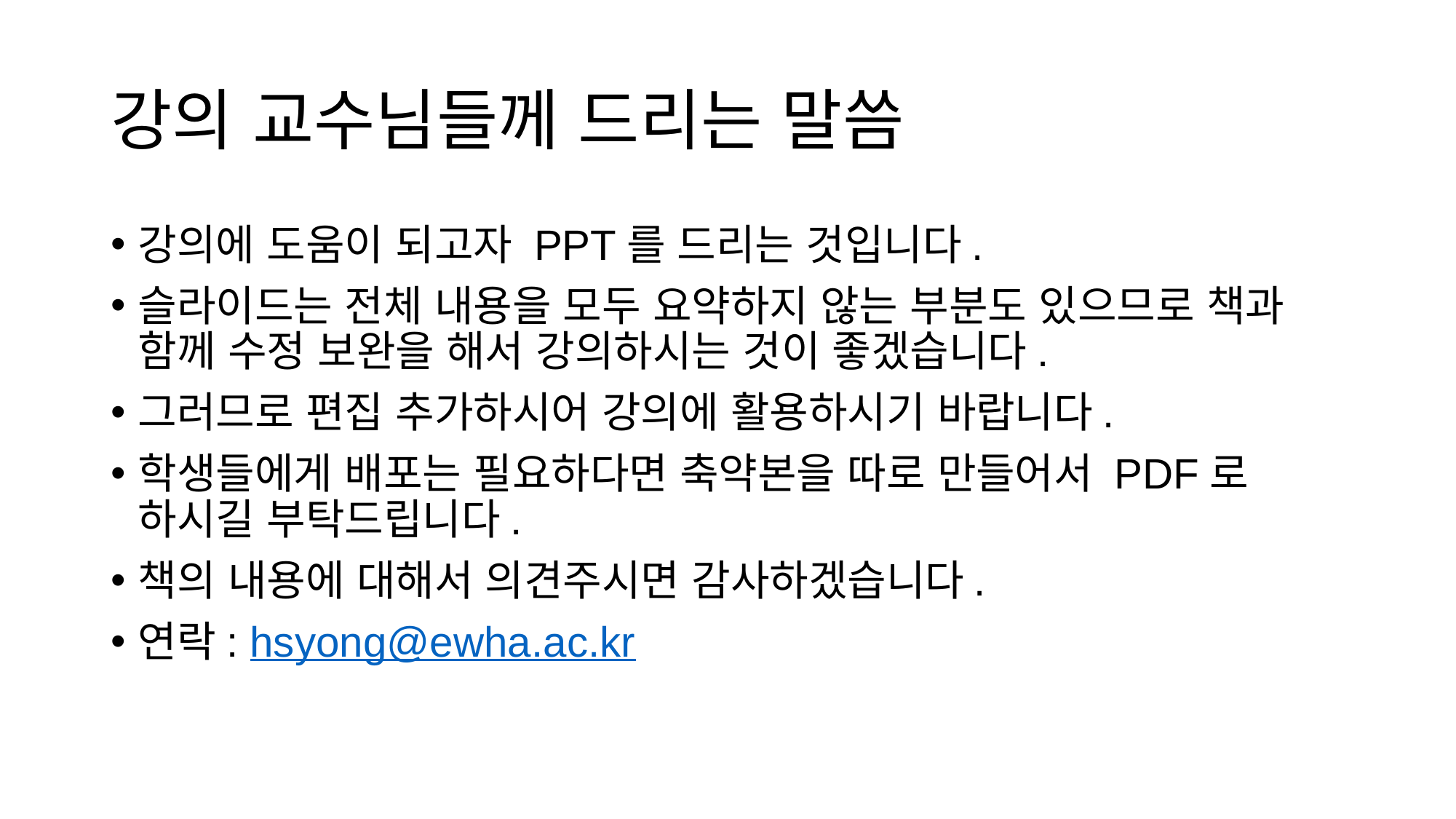

# 강의 교수님들께 드리는 말씀
강의에 도움이 되고자 PPT를 드리는 것입니다.
슬라이드는 전체 내용을 모두 요약하지 않는 부분도 있으므로 책과 함께 수정 보완을 해서 강의하시는 것이 좋겠습니다.
그러므로 편집 추가하시어 강의에 활용하시기 바랍니다.
학생들에게 배포는 필요하다면 축약본을 따로 만들어서 PDF로 하시길 부탁드립니다.
책의 내용에 대해서 의견주시면 감사하겠습니다.
연락: hsyong@ewha.ac.kr